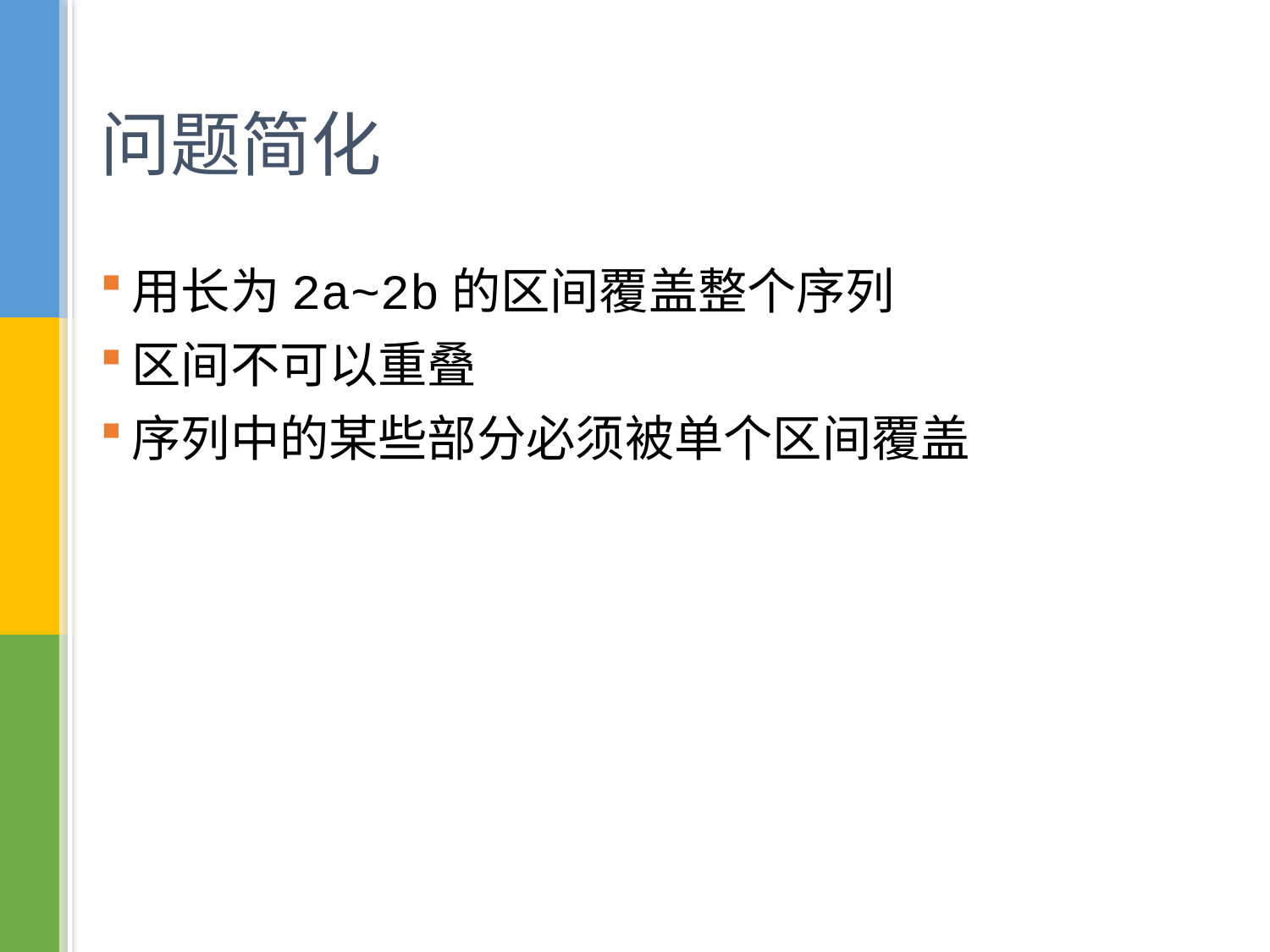

# 问题简化
用长为2a~2b的区间覆盖整个序列
区间不可以重叠
序列中的某些部分必须被单个区间覆盖